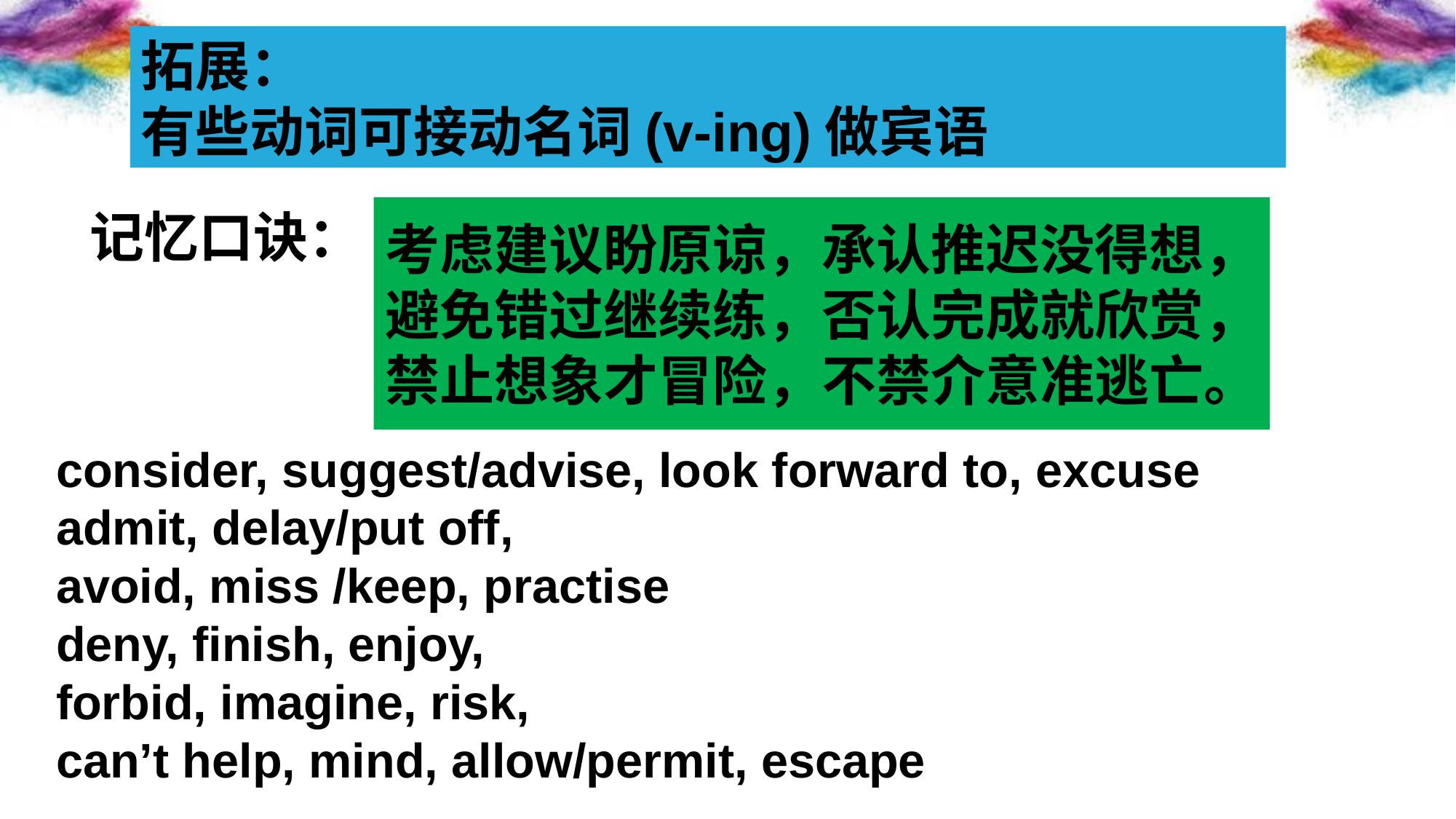

拓展：
有些动词可接动名词(v-ing)做宾语
记忆口诀：
考虑建议盼原谅，承认推迟没得想，
避免错过继续练，否认完成就欣赏，
禁止想象才冒险，不禁介意准逃亡。
consider, suggest/advise, look forward to, excuse
admit, delay/put off,
avoid, miss /keep, practise
deny, finish, enjoy,
forbid, imagine, risk,
can’t help, mind, allow/permit, escape